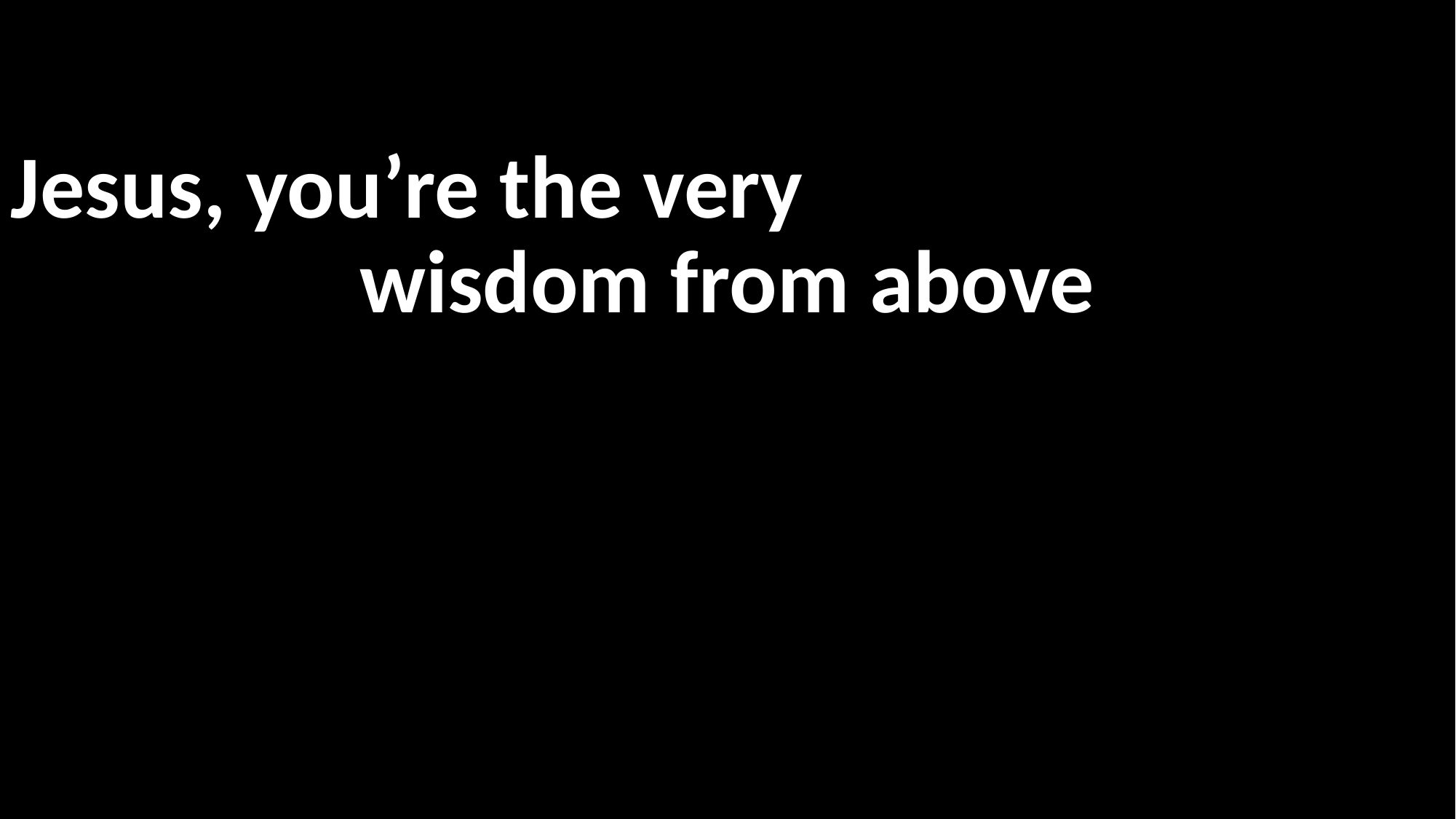

# 예수 하나님의
놀라운 지혜
Jesus, you’re the very
wisdom from above